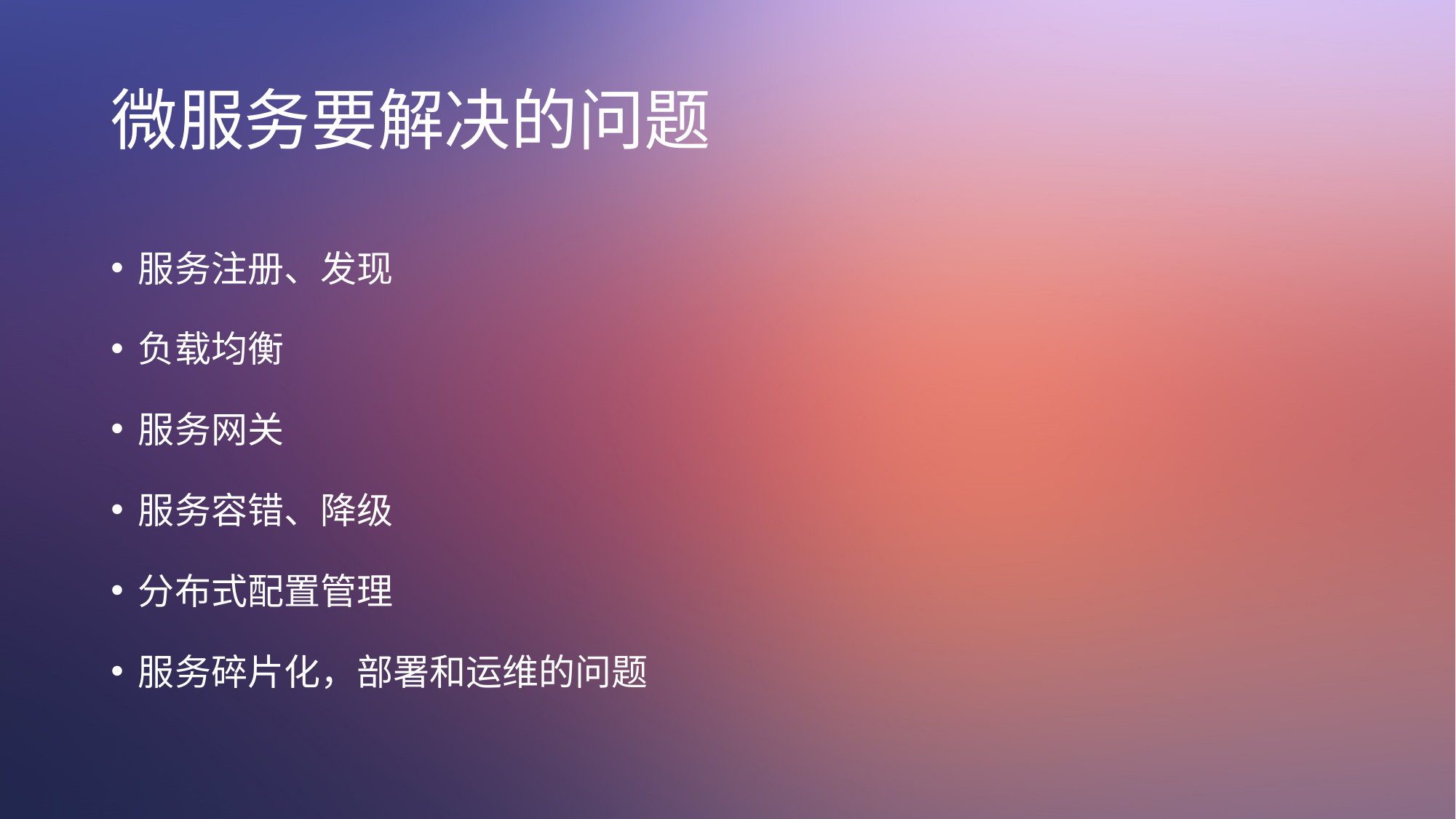

# 微服务要解决的问题
服务注册、发现
负载均衡
服务网关
服务容错、降级
分布式配置管理
服务碎片化，部署和运维的问题